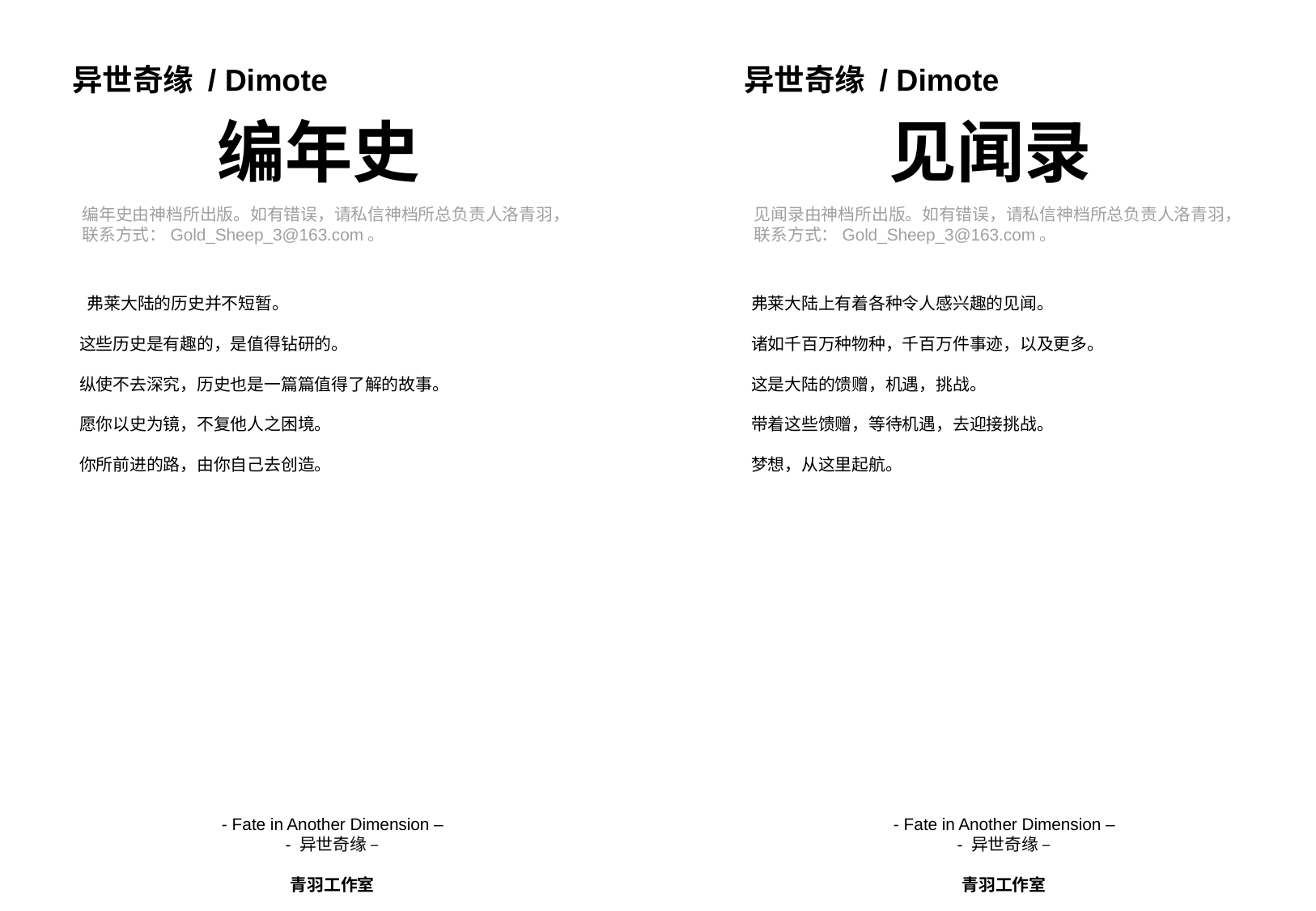

异世奇缘 / Dimote
异世奇缘 / Dimote
编年史
见闻录
编年史由神档所出版。如有错误，请私信神档所总负责人洛青羽，联系方式：Gold_Sheep_3@163.com。
见闻录由神档所出版。如有错误，请私信神档所总负责人洛青羽，联系方式：Gold_Sheep_3@163.com。
 弗莱大陆的历史并不短暂。

这些历史是有趣的，是值得钻研的。

纵使不去深究，历史也是一篇篇值得了解的故事。

愿你以史为镜，不复他人之困境。

你所前进的路，由你自己去创造。
弗莱大陆上有着各种令人感兴趣的见闻。

诸如千百万种物种，千百万件事迹，以及更多。

这是大陆的馈赠，机遇，挑战。

带着这些馈赠，等待机遇，去迎接挑战。

梦想，从这里起航。
- Fate in Another Dimension –
- 异世奇缘 –

青羽工作室
- Fate in Another Dimension –
- 异世奇缘 –

青羽工作室